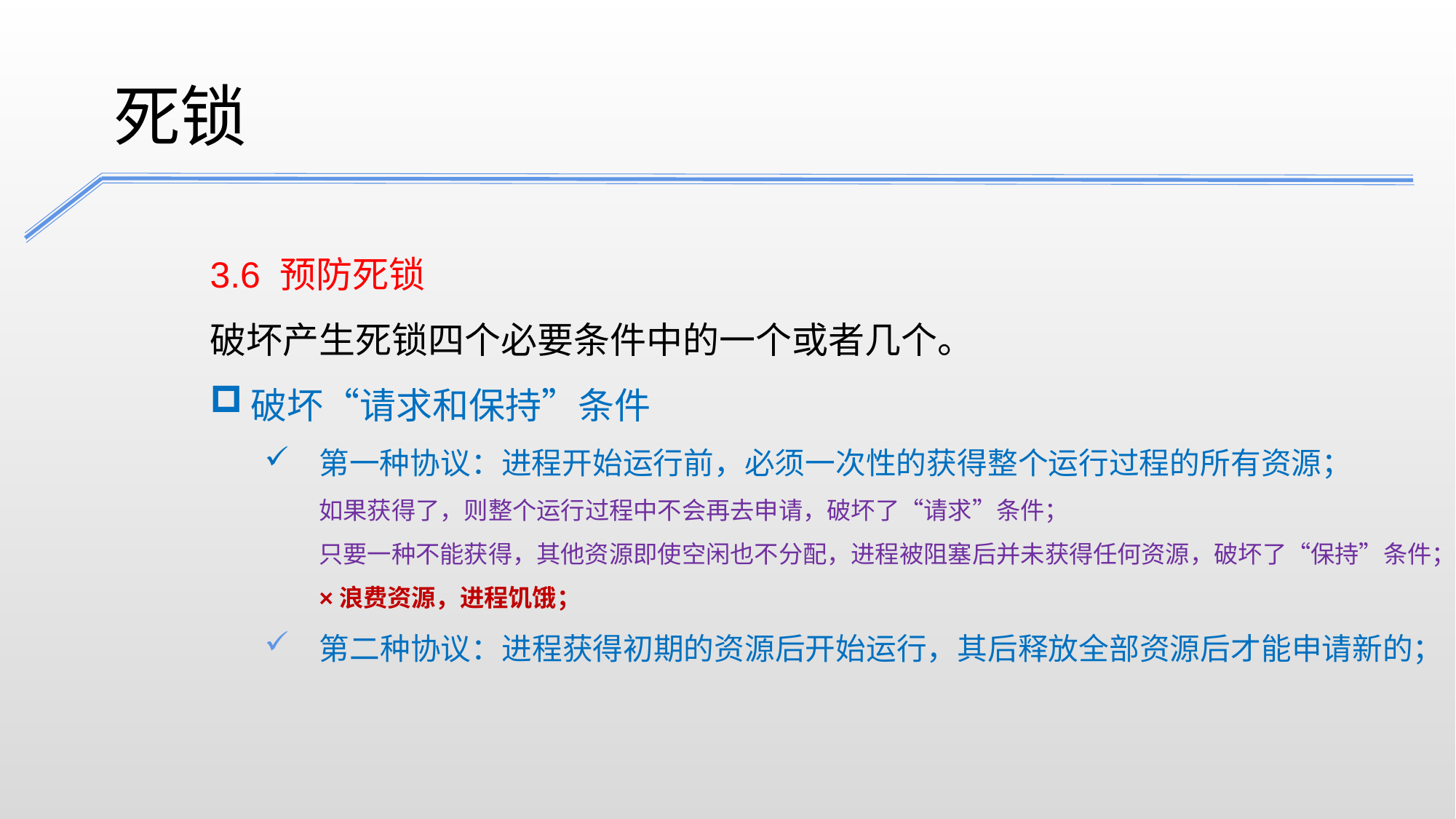

死锁

3.6 预防死锁
破坏产生死锁四个必要条件中的一个或者几个。
破坏“请求和保持”条件
第一种协议：进程开始运行前，必须一次性的获得整个运行过程的所有资源；
如果获得了，则整个运行过程中不会再去申请，破坏了“请求”条件；
只要一种不能获得，其他资源即使空闲也不分配，进程被阻塞后并未获得任何资源，破坏了“保持”条件；
×浪费资源，进程饥饿；
  第二种协议：进程获得初期的资源后开始运行，其后释放全部资源后才能申请新的；